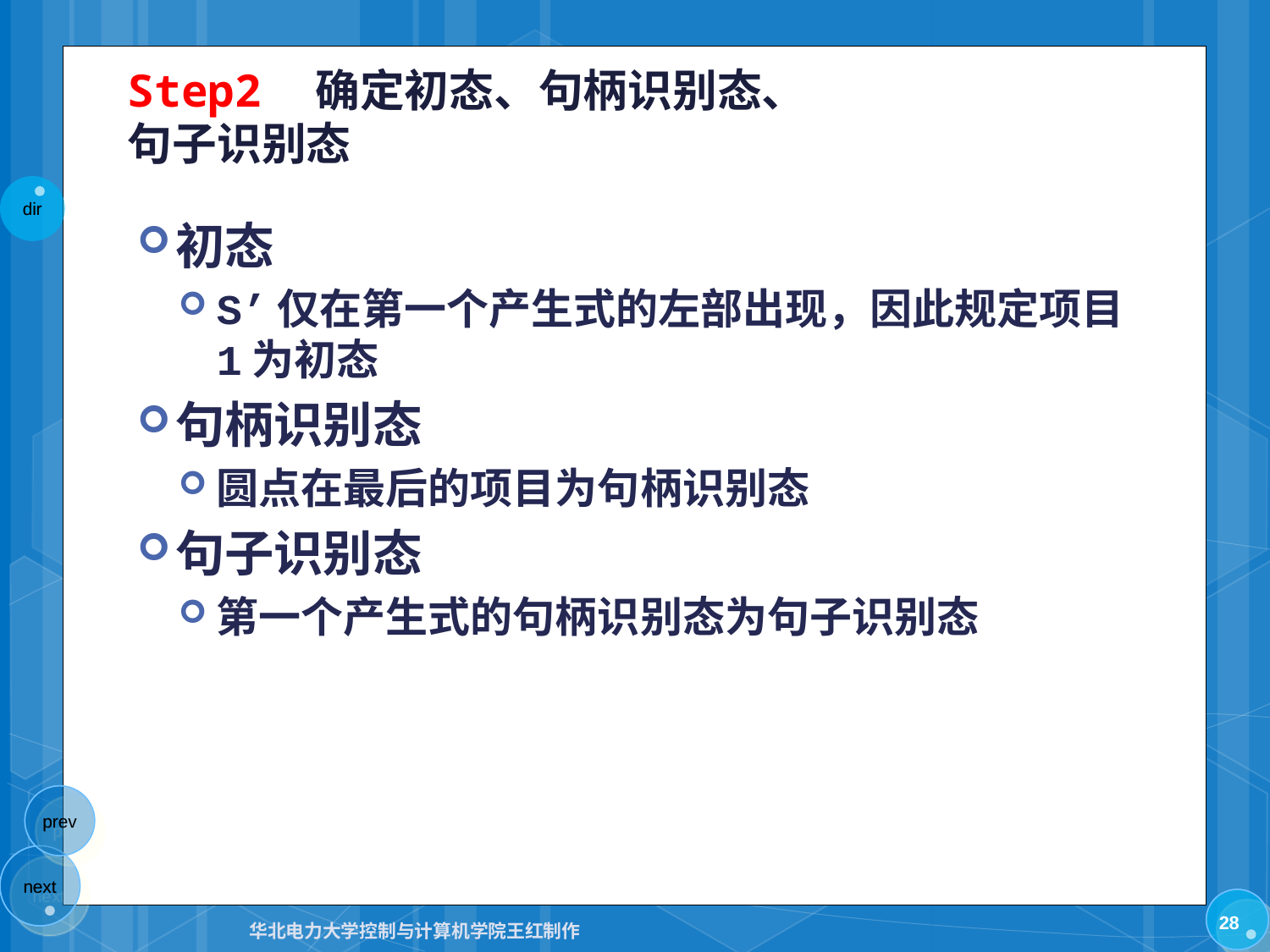

# Step2　确定初态、句柄识别态、 句子识别态
初态
S’仅在第一个产生式的左部出现，因此规定项目1为初态
句柄识别态
圆点在最后的项目为句柄识别态
句子识别态
第一个产生式的句柄识别态为句子识别态
28
华北电力大学控制与计算机学院王红制作